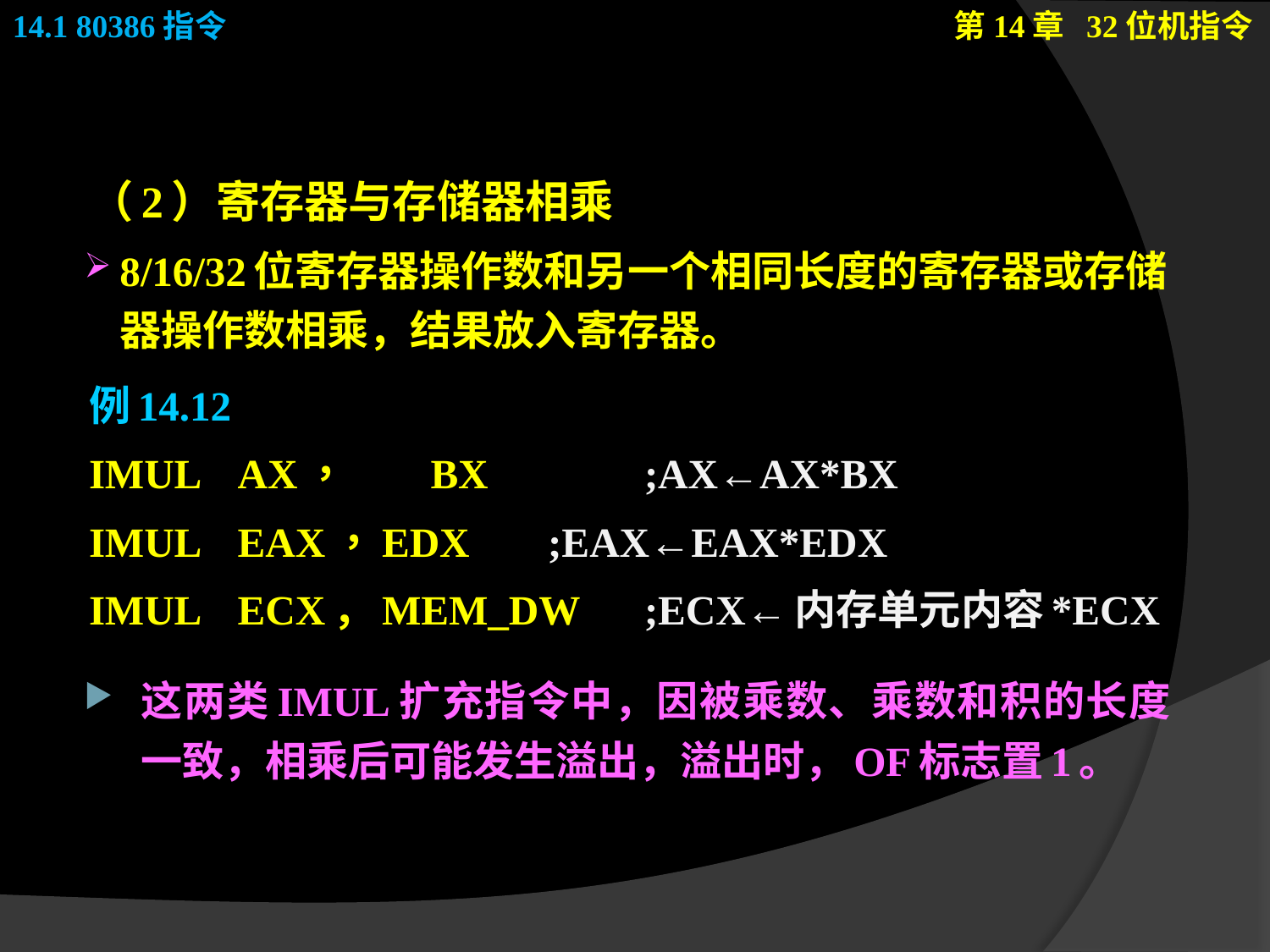

（2）寄存器与存储器相乘
8/16/32位寄存器操作数和另一个相同长度的寄存器或存储器操作数相乘，结果放入寄存器。
例14.12
IMUL	AX，	BX	   	  ;AX←AX*BX
IMUL	EAX，EDX		  ;EAX←EAX*EDX
IMUL	ECX，MEM_DW	  ;ECX←内存单元内容*ECX
这两类IMUL扩充指令中，因被乘数、乘数和积的长度一致，相乘后可能发生溢出，溢出时，OF标志置1。